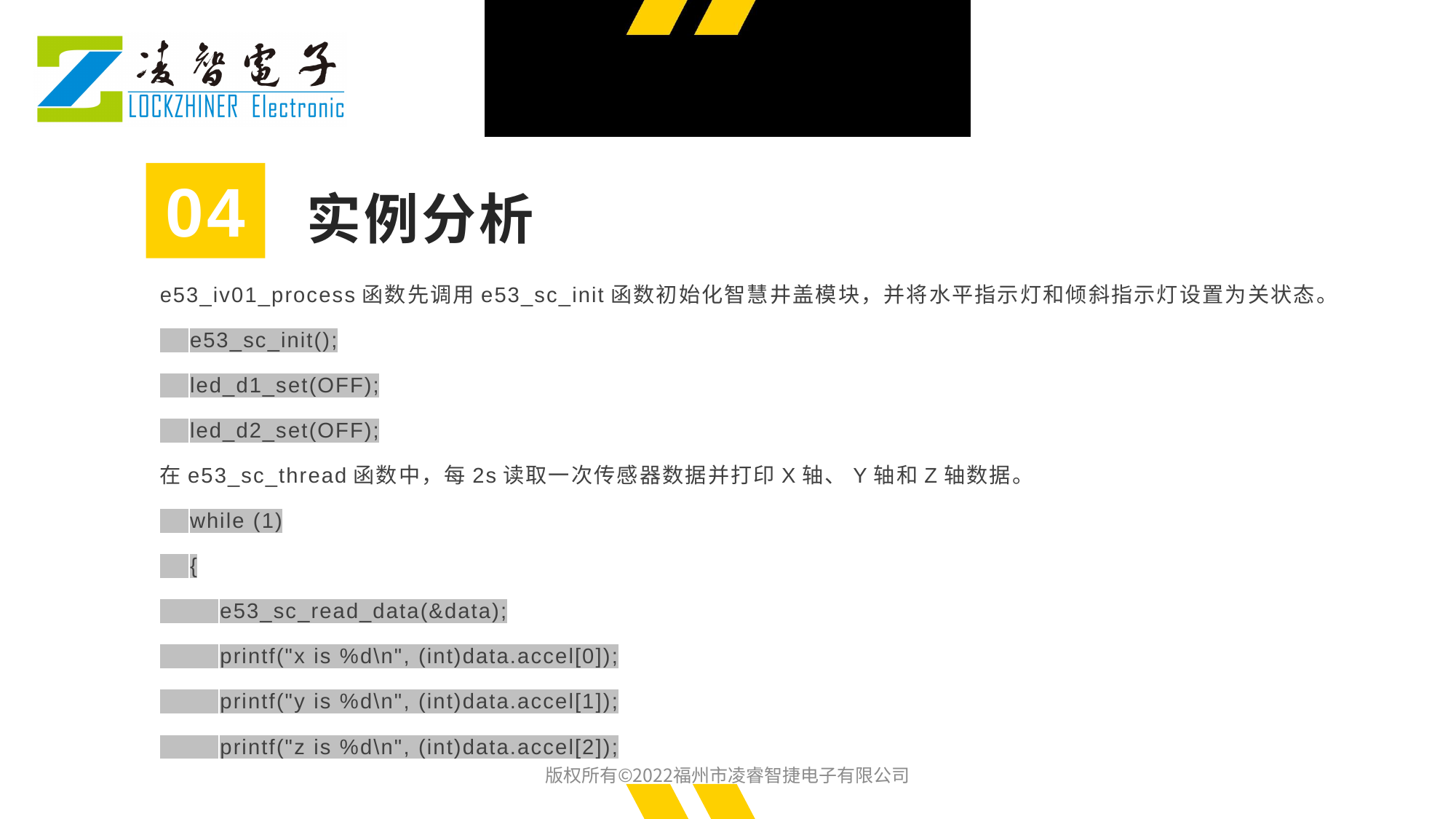

04
实例分析
e53_iv01_process函数先调用e53_sc_init函数初始化智慧井盖模块，并将水平指示灯和倾斜指示灯设置为关状态。
    e53_sc_init();
    led_d1_set(OFF);
    led_d2_set(OFF);
在e53_sc_thread函数中，每2s读取一次传感器数据并打印X轴、Y轴和Z轴数据。
    while (1)
    {
        e53_sc_read_data(&data);
        printf("x is %d\n", (int)data.accel[0]);
        printf("y is %d\n", (int)data.accel[1]);
        printf("z is %d\n", (int)data.accel[2]);
版权所有©2022福州市凌睿智捷电子有限公司
11